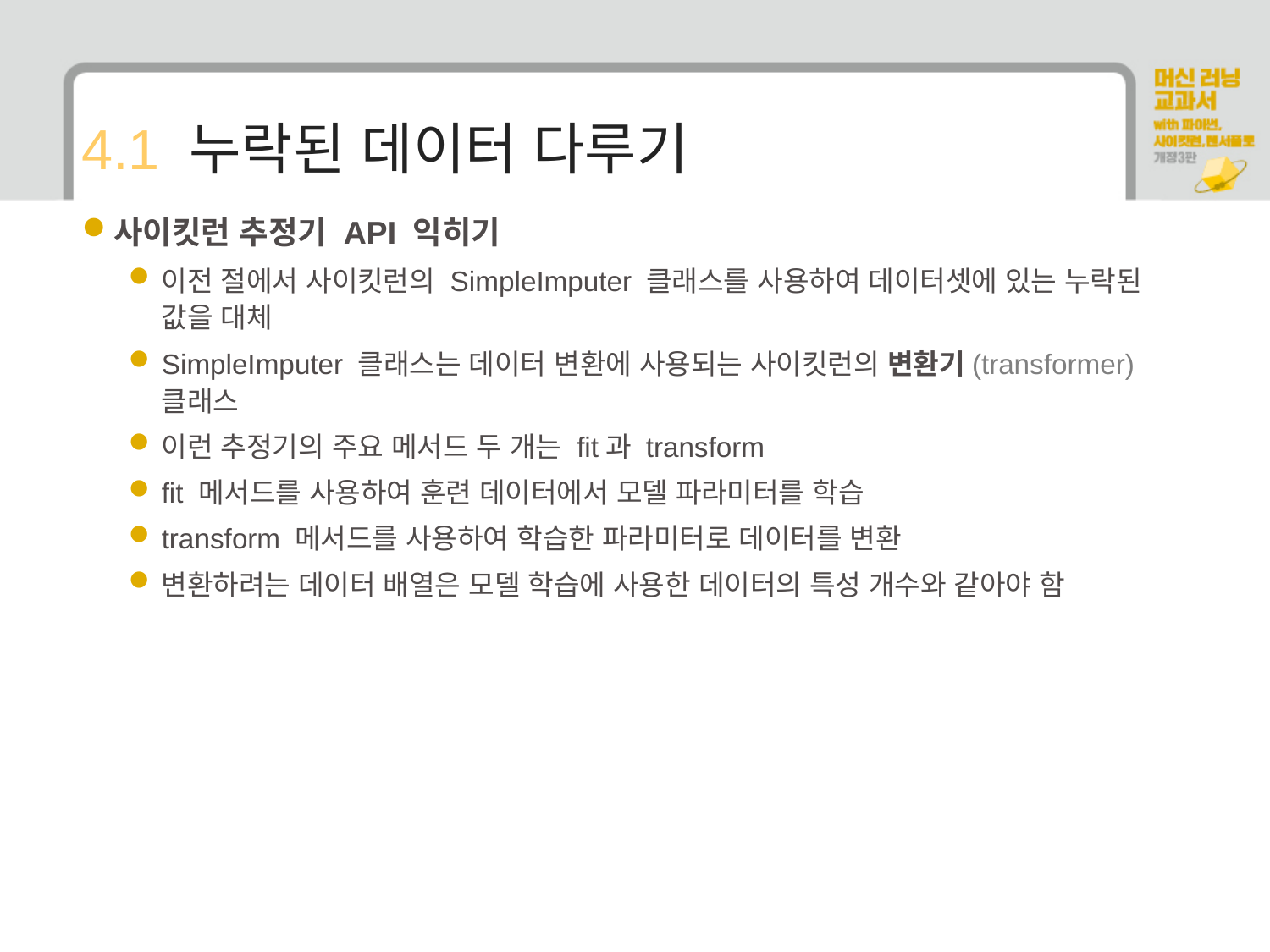

# 4.1 누락된 데이터 다루기
사이킷런 추정기 API 익히기
이전 절에서 사이킷런의 SimpleImputer 클래스를 사용하여 데이터셋에 있는 누락된 값을 대체
SimpleImputer 클래스는 데이터 변환에 사용되는 사이킷런의 변환기(transformer) 클래스
이런 추정기의 주요 메서드 두 개는 fit과 transform
fit 메서드를 사용하여 훈련 데이터에서 모델 파라미터를 학습
transform 메서드를 사용하여 학습한 파라미터로 데이터를 변환
변환하려는 데이터 배열은 모델 학습에 사용한 데이터의 특성 개수와 같아야 함